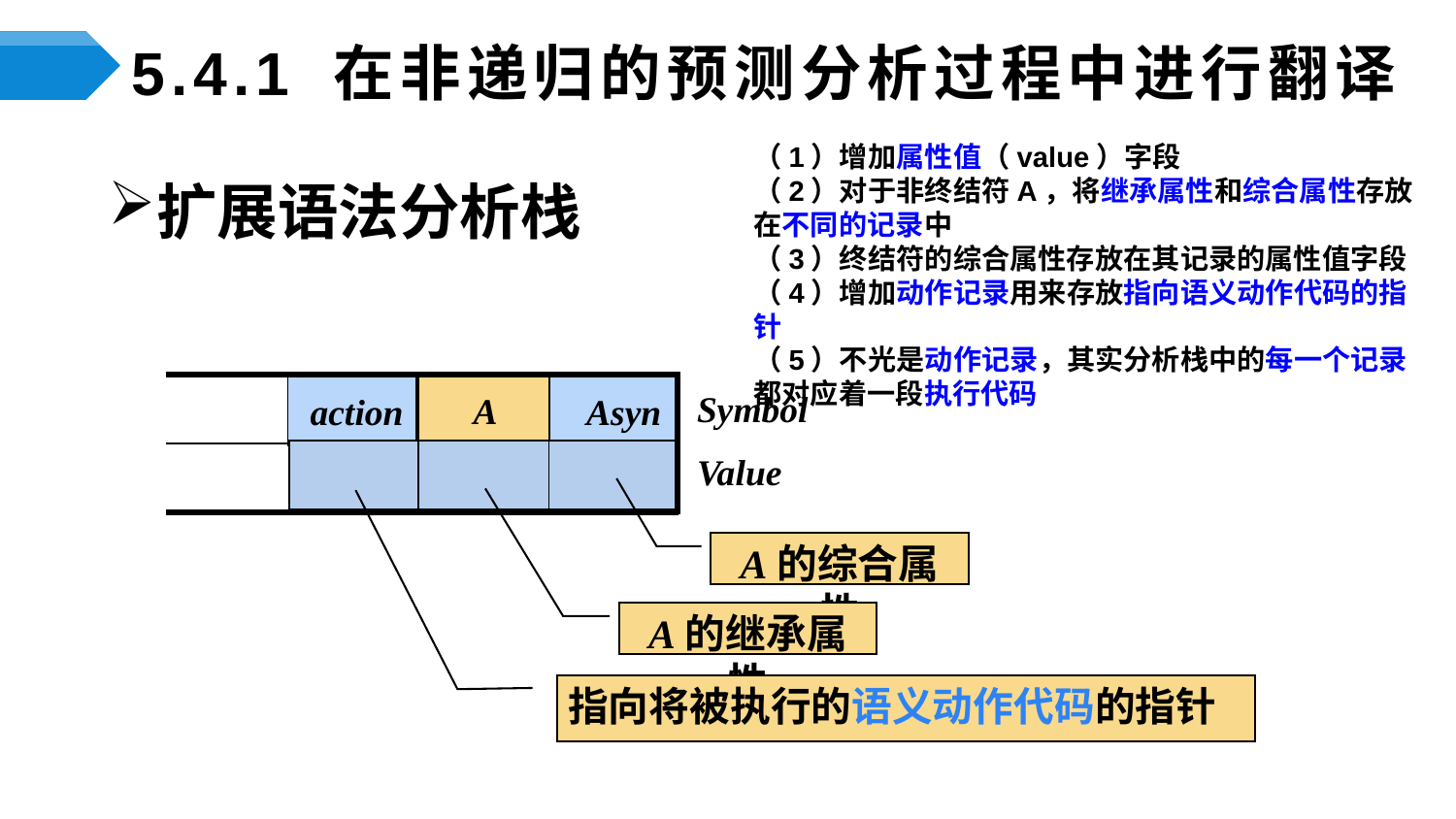

# 5.4.1 在非递归的预测分析过程中进行翻译
（1）增加属性值（value）字段
（2）对于非终结符A，将继承属性和综合属性存放在不同的记录中
（3）终结符的综合属性存放在其记录的属性值字段
（4）增加动作记录用来存放指向语义动作代码的指针
（5）不光是动作记录，其实分析栈中的每一个记录都对应着一段执行代码
扩展语法分析栈
      A
    Asyn
 action
 Symbol

 Value

A的综合属性
A的继承属性
指向将被执行的语义动作代码的指针